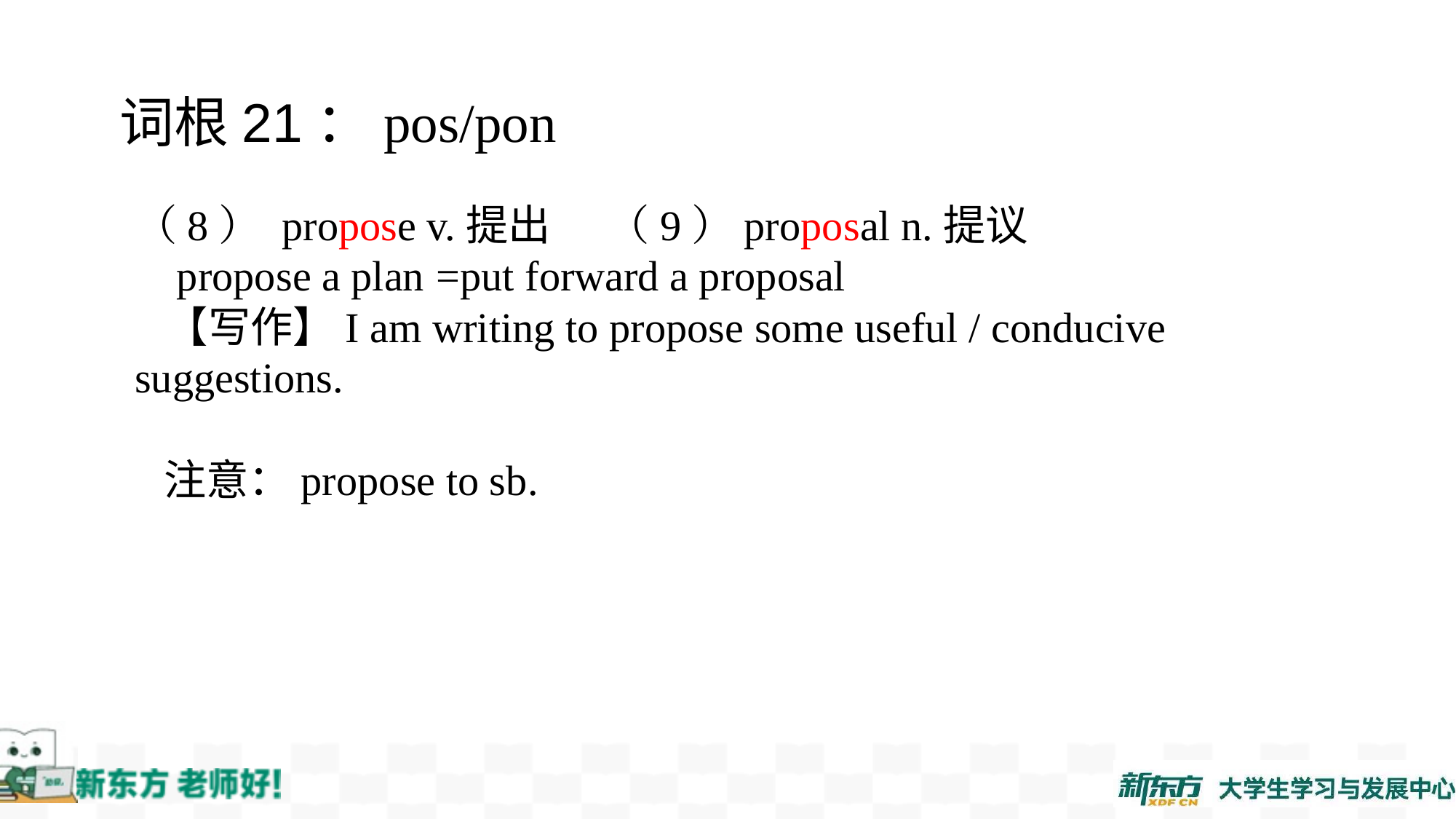

词根21：pos/pon
（8） propose v.提出      （9）proposal n.提议
    propose a plan =put forward a proposal
  【写作】I am writing to propose some useful / conducive suggestions.

  注意：propose to sb.